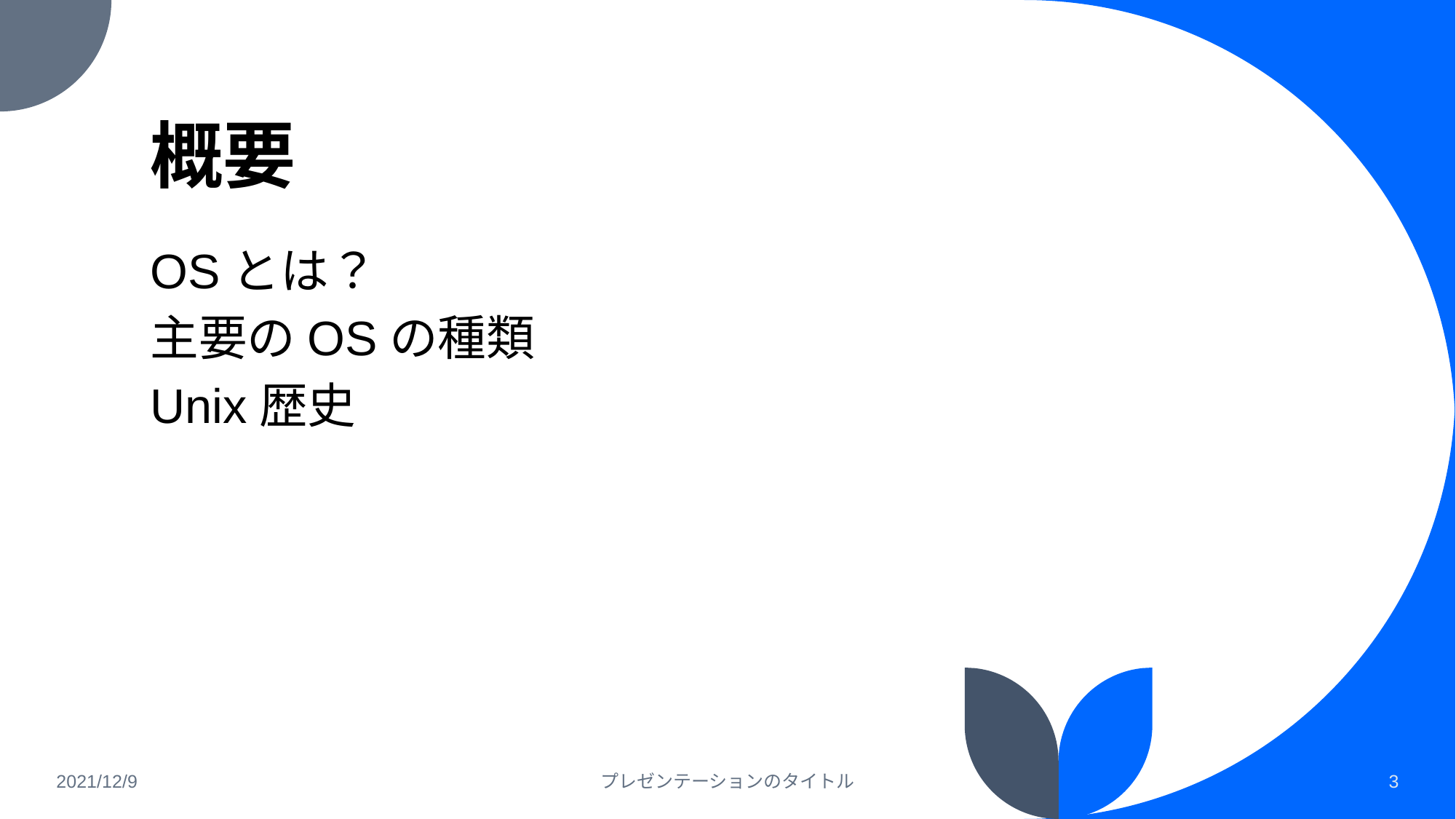

# 概要
OSとは？
主要のOSの種類
Unix歴史
2021/12/9
プレゼンテーションのタイトル
3